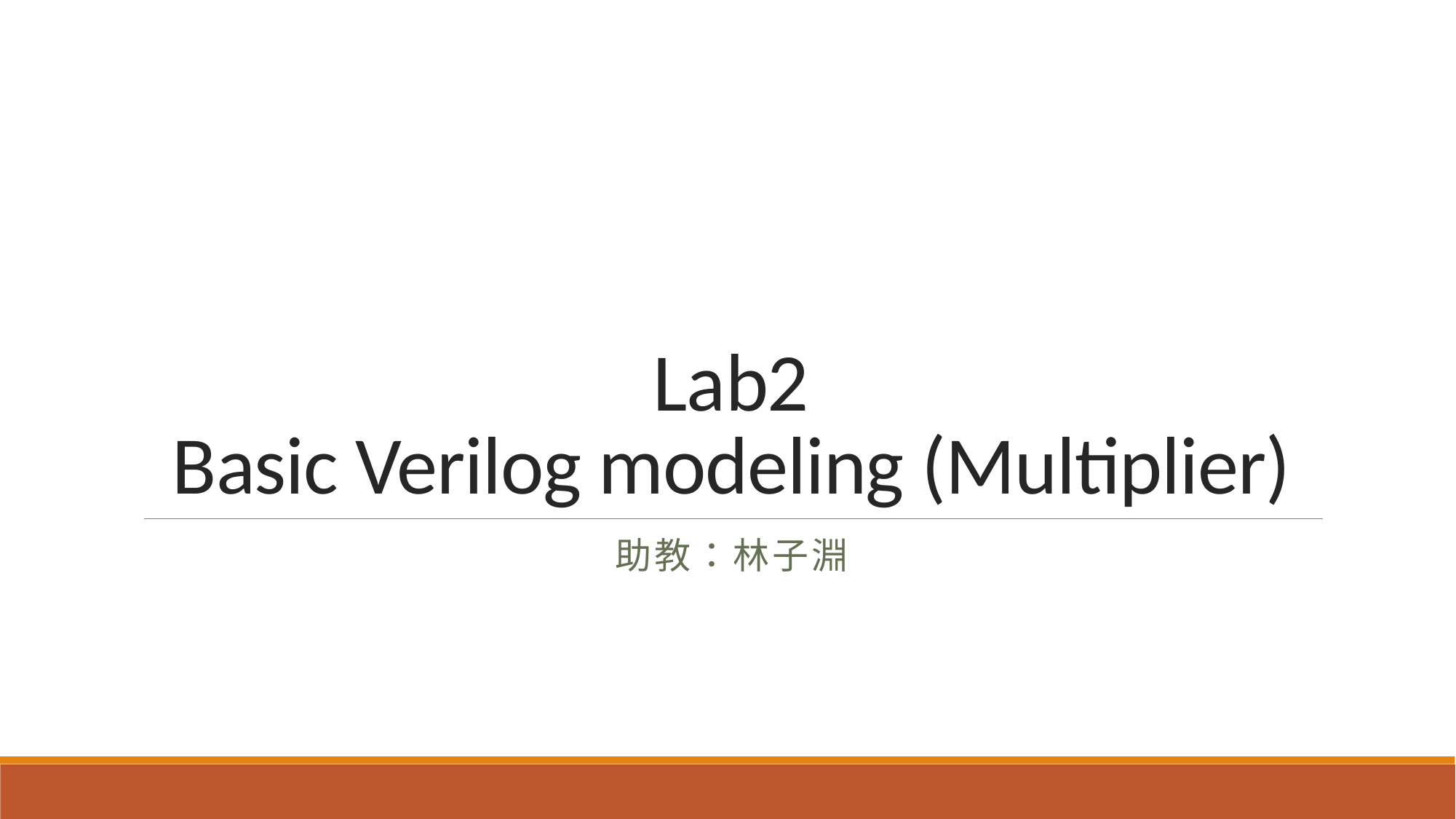

# Lab2 Basic Verilog modeling (Multiplier)
助教：林子淵